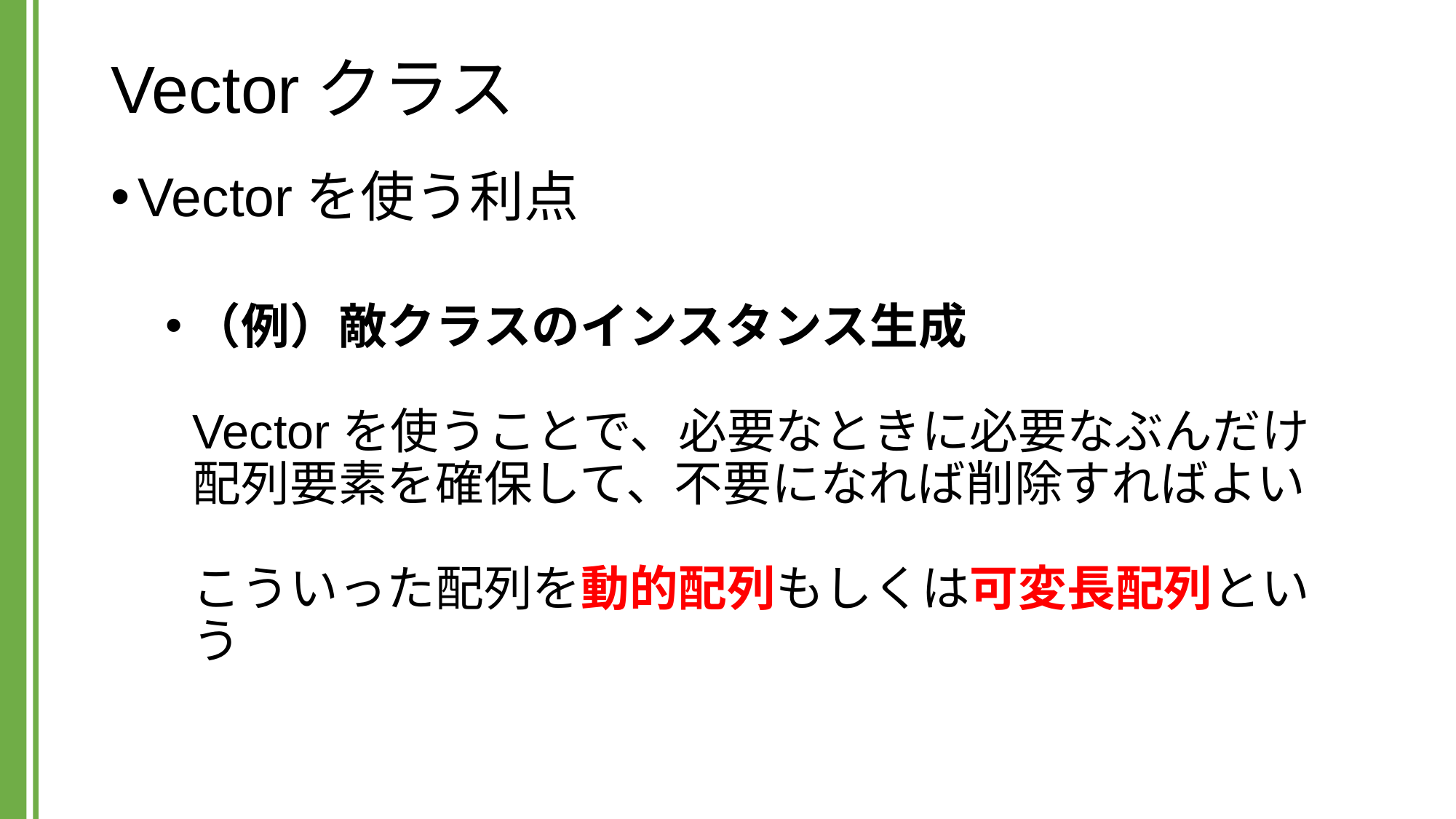

# Vectorクラス
Vectorを使う利点
（例）敵クラスのインスタンス生成
Vectorを使うことで、必要なときに必要なぶんだけ
配列要素を確保して、不要になれば削除すればよい
こういった配列を動的配列もしくは可変長配列という